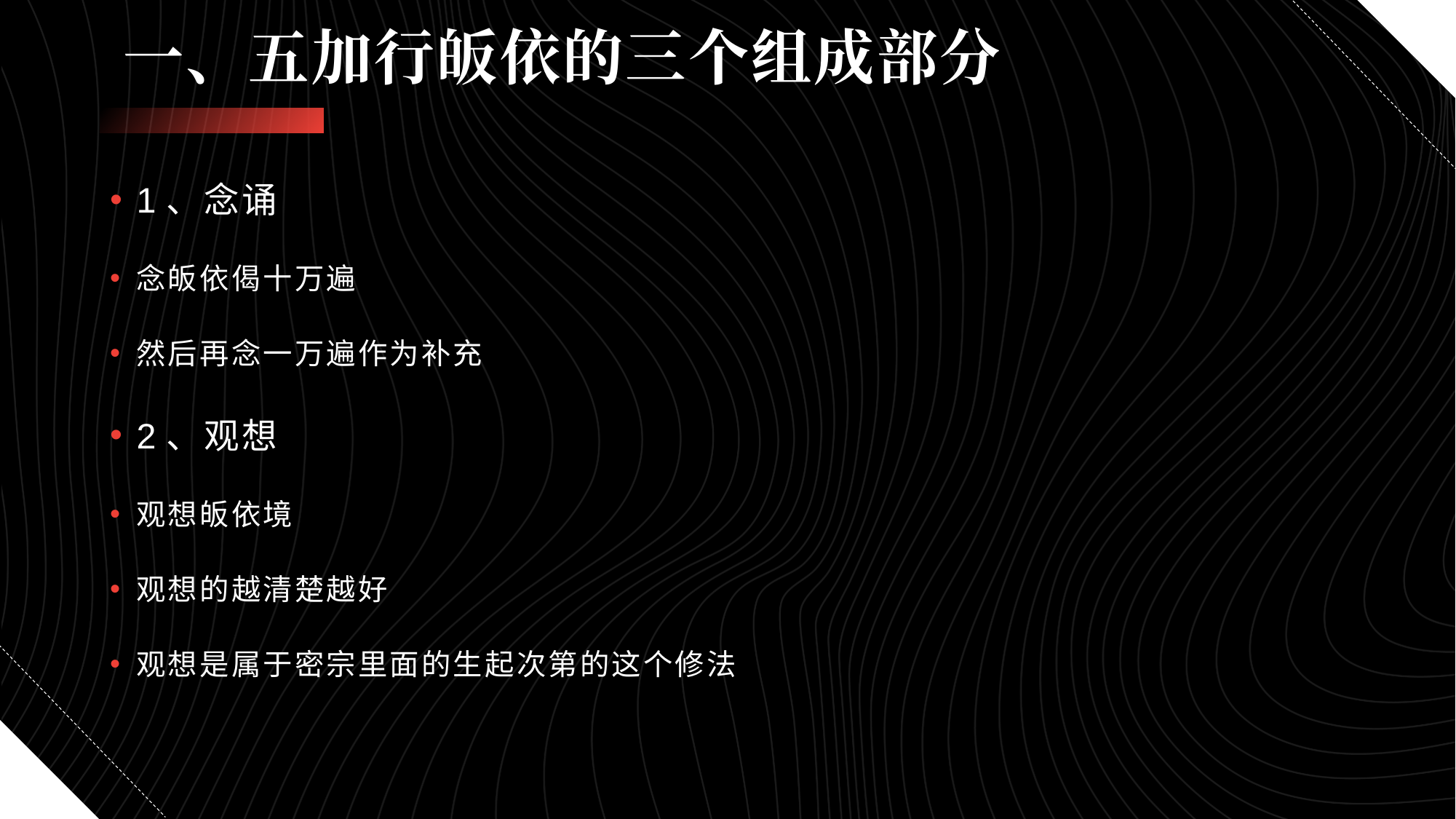

# 一、五加行皈依的三个组成部分
1、念诵
念皈依偈十万遍
然后再念一万遍作为补充
2、观想
观想皈依境
观想的越清楚越好
观想是属于密宗里面的生起次第的这个修法